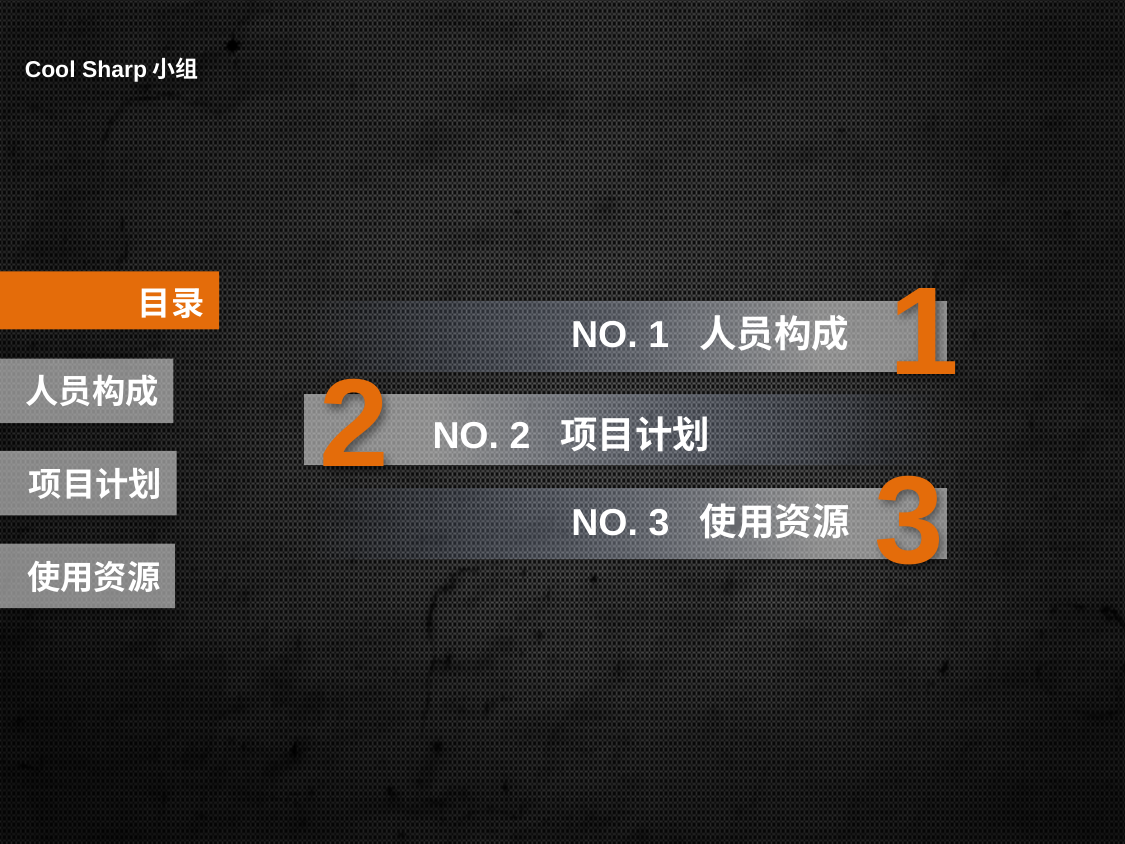

Cool Sharp小组
1

目录

NO. 1  人员构成
2

人员构成

 NO. 2  项目计划
3

项目计划

NO. 3  使用资源

使用资源